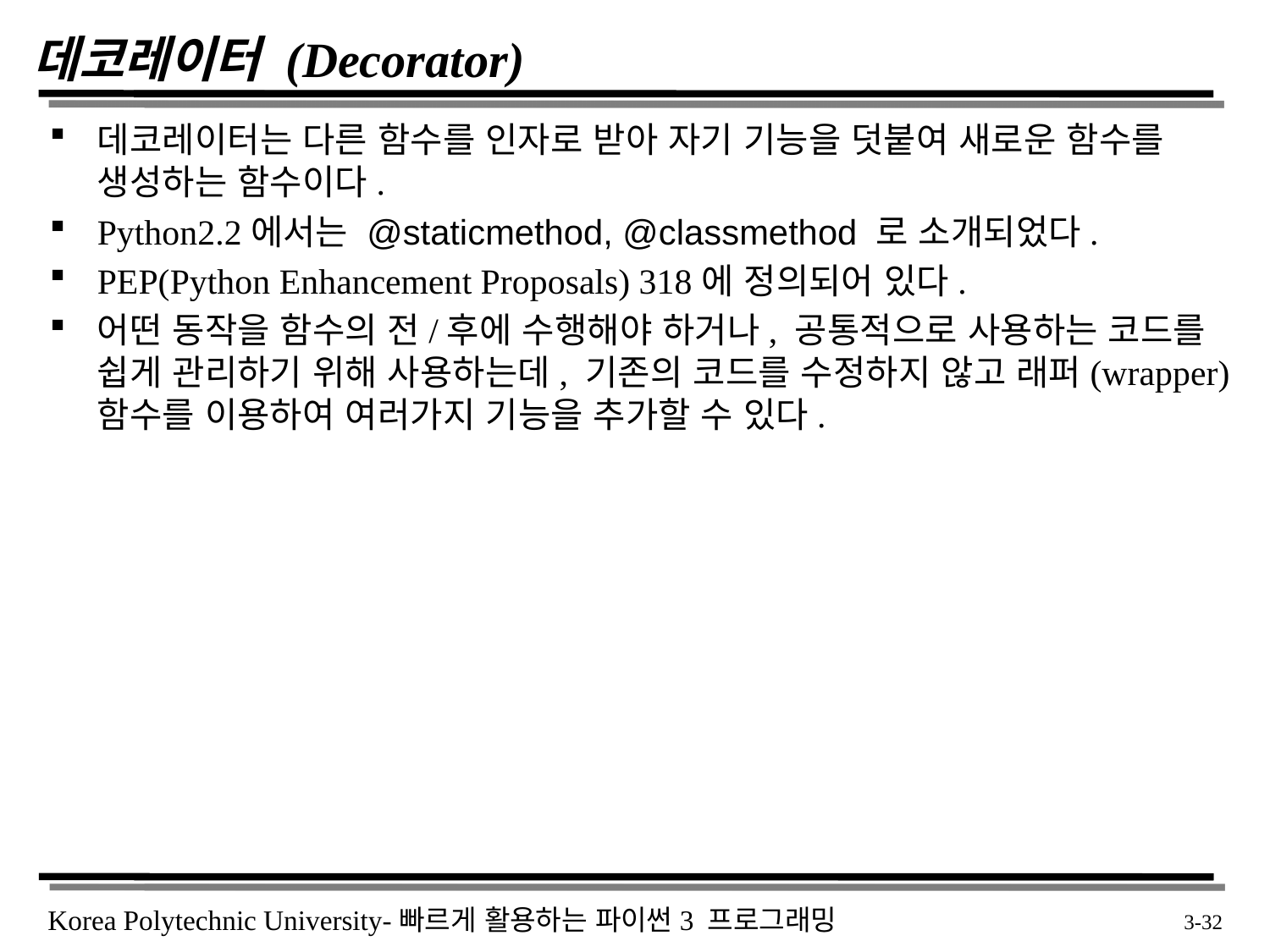

# 데코레이터 (Decorator)
데코레이터는 다른 함수를 인자로 받아 자기 기능을 덧붙여 새로운 함수를 생성하는 함수이다.
Python2.2에서는 @staticmethod, @classmethod 로 소개되었다.
PEP(Python Enhancement Proposals) 318에 정의되어 있다.
어떤 동작을 함수의 전/후에 수행해야 하거나, 공통적으로 사용하는 코드를 쉽게 관리하기 위해 사용하는데, 기존의 코드를 수정하지 않고 래퍼(wrapper) 함수를 이용하여 여러가지 기능을 추가할 수 있다.

 3-32